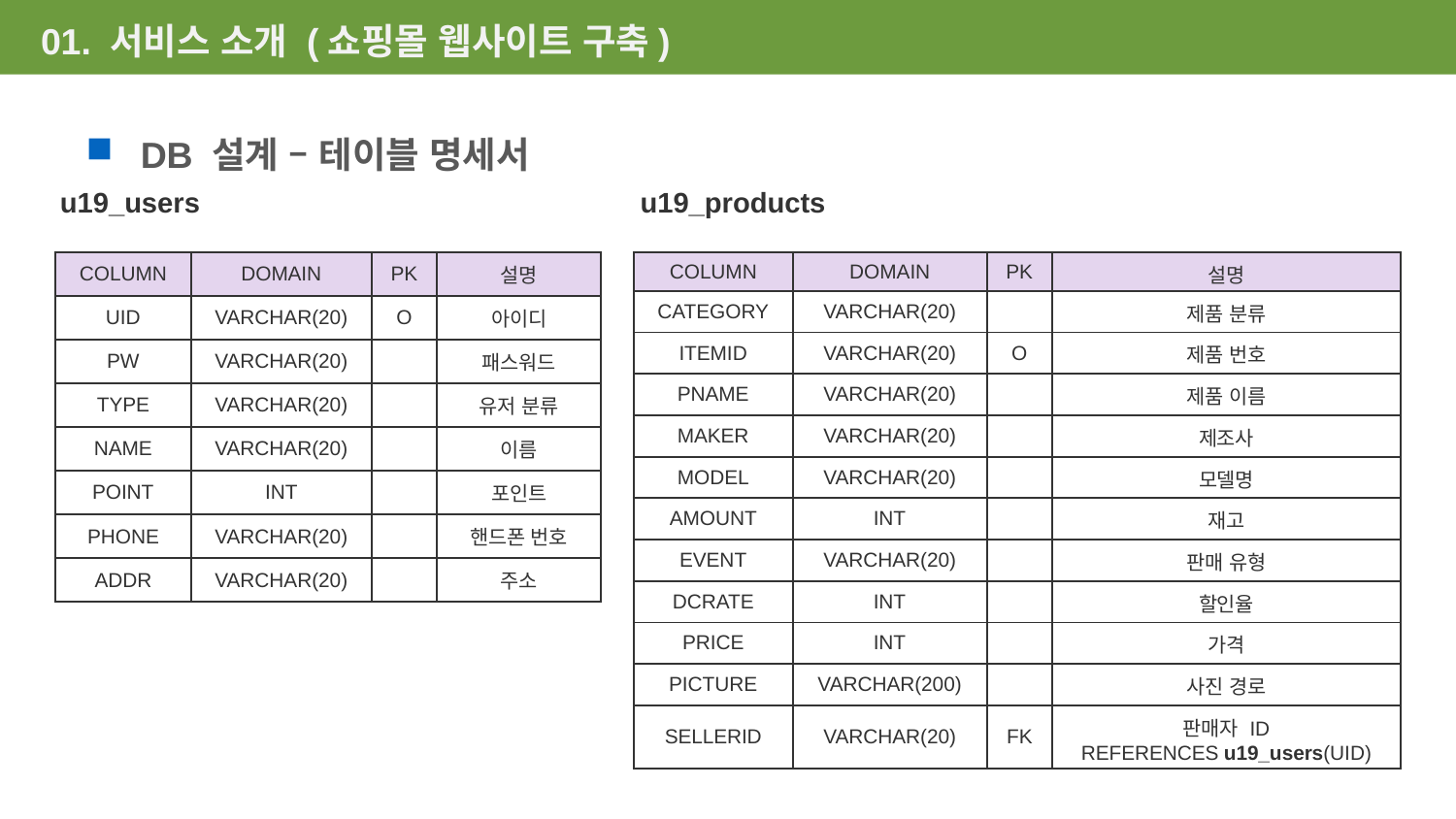

01. 서비스 소개 (쇼핑몰 웹사이트 구축)
DB 설계 – 테이블 명세서
u19_users
u19_products
| COLUMN | DOMAIN | PK | 설명 |
| --- | --- | --- | --- |
| UID | VARCHAR(20) | O | 아이디 |
| PW | VARCHAR(20) |  | 패스워드 |
| TYPE | VARCHAR(20) |  | 유저 분류 |
| NAME | VARCHAR(20) |  | 이름 |
| POINT | INT |  | 포인트 |
| PHONE | VARCHAR(20) |  | 핸드폰 번호 |
| ADDR | VARCHAR(20) |  | 주소 |
| COLUMN | DOMAIN | PK | 설명 |
| --- | --- | --- | --- |
| CATEGORY | VARCHAR(20) |  | 제품 분류 |
| ITEMID | VARCHAR(20) | O | 제품 번호 |
| PNAME | VARCHAR(20) |  | 제품 이름 |
| MAKER | VARCHAR(20) |  | 제조사 |
| MODEL | VARCHAR(20) |  | 모델명 |
| AMOUNT | INT |  | 재고 |
| EVENT | VARCHAR(20) |  | 판매 유형 |
| DCRATE | INT |  | 할인율 |
| PRICE | INT |  | 가격 |
| PICTURE | VARCHAR(200) |  | 사진 경로 |
| SELLERID | VARCHAR(20) | FK | 판매자 ID REFERENCES u19\_users(UID) |